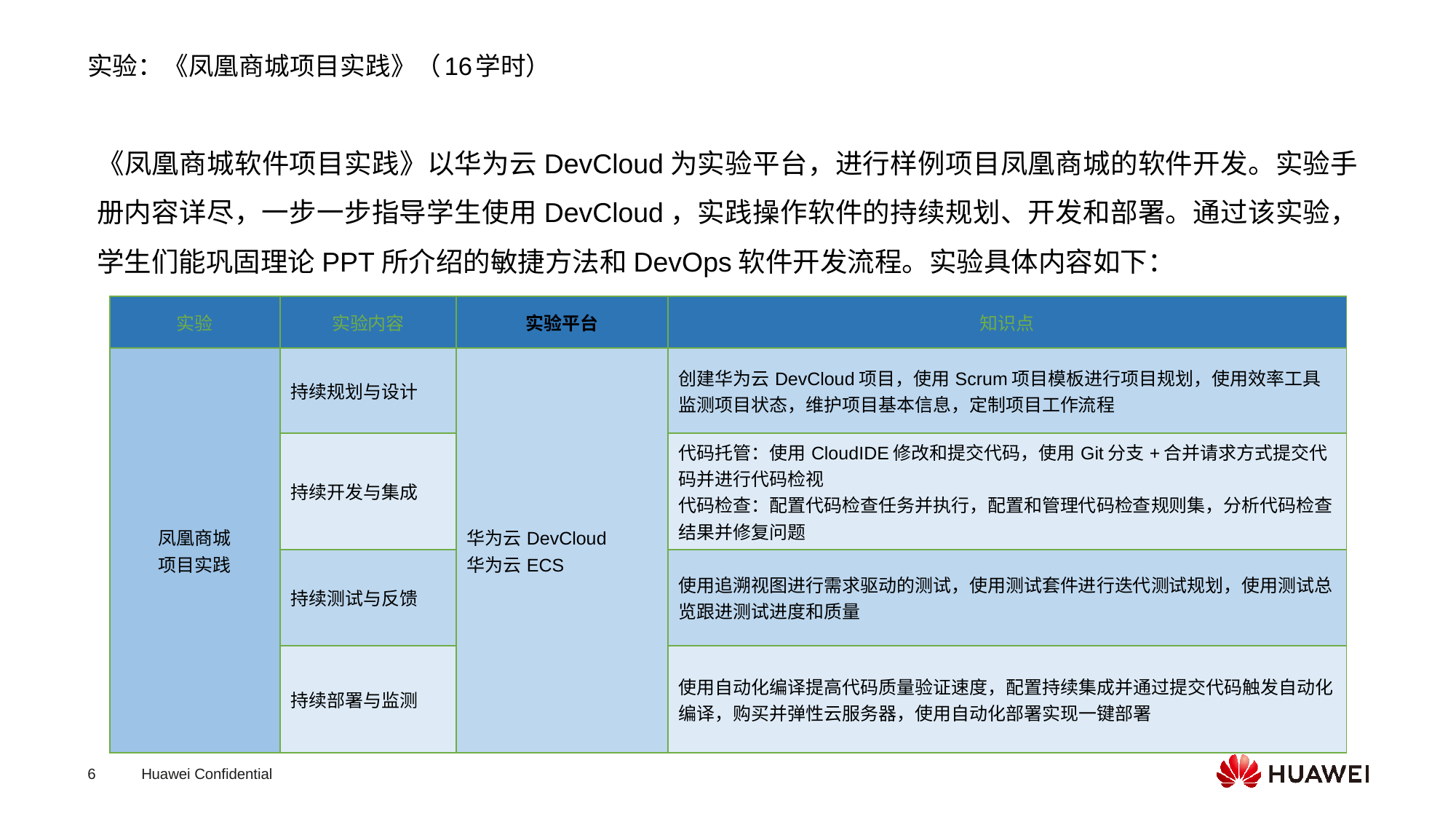

# 实验：《凤凰商城项目实践》（16学时）
《凤凰商城软件项目实践》以华为云DevCloud为实验平台，进行样例项目凤凰商城的软件开发。实验手册内容详尽，一步一步指导学生使用DevCloud，实践操作软件的持续规划、开发和部署。通过该实验，学生们能巩固理论PPT所介绍的敏捷方法和DevOps软件开发流程。实验具体内容如下：

| 实验 | 实验内容 | 实验平台 | 知识点 |
| --- | --- | --- | --- |
| 凤凰商城 项目实践 | 持续规划与设计 | 华为云DevCloud 华为云ECS | 创建华为云DevCloud项目，使用Scrum项目模板进行项目规划，使用效率工具监测项目状态，维护项目基本信息，定制项目工作流程 |
|  | 持续开发与集成 |  | 代码托管：使用CloudIDE修改和提交代码，使用Git分支+合并请求方式提交代码并进行代码检视 代码检查：配置代码检查任务并执行，配置和管理代码检查规则集，分析代码检查结果并修复问题 |
|  | 持续测试与反馈 |  | 使用追溯视图进行需求驱动的测试，使用测试套件进行迭代测试规划，使用测试总览跟进测试进度和质量 |
|  | 持续部署与监测 |  | 使用自动化编译提高代码质量验证速度，配置持续集成并通过提交代码触发自动化编译，购买并弹性云服务器，使用自动化部署实现一键部署 |